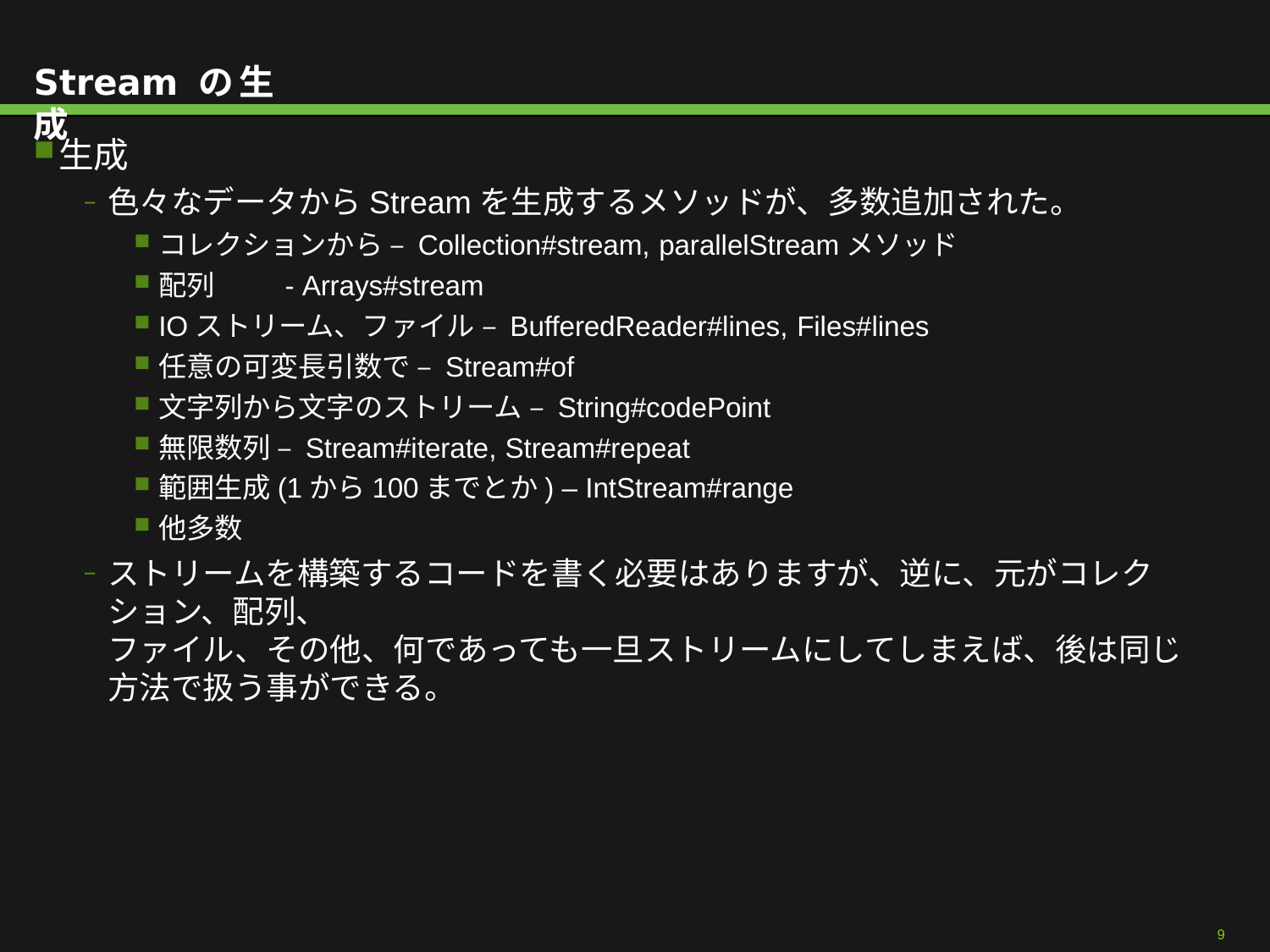

# Stream の生成

生成
色々なデータからStreamを生成するメソッドが、多数追加された。
コレクションから – Collection#stream, parallelStreamメソッド
配列	- Arrays#stream
IOストリーム、ファイル – BufferedReader#lines, Files#lines
任意の可変長引数で – Stream#of
文字列から文字のストリーム – String#codePoint
無限数列 – Stream#iterate, Stream#repeat
範囲生成(1から100までとか) – IntStream#range
他多数
ストリームを構築するコードを書く必要はありますが、逆に、元がコレク ション、配列、
ファイル、その他、何であっても一旦ストリームにしてしまえば、後は同じ 方法で扱う事ができる。
9